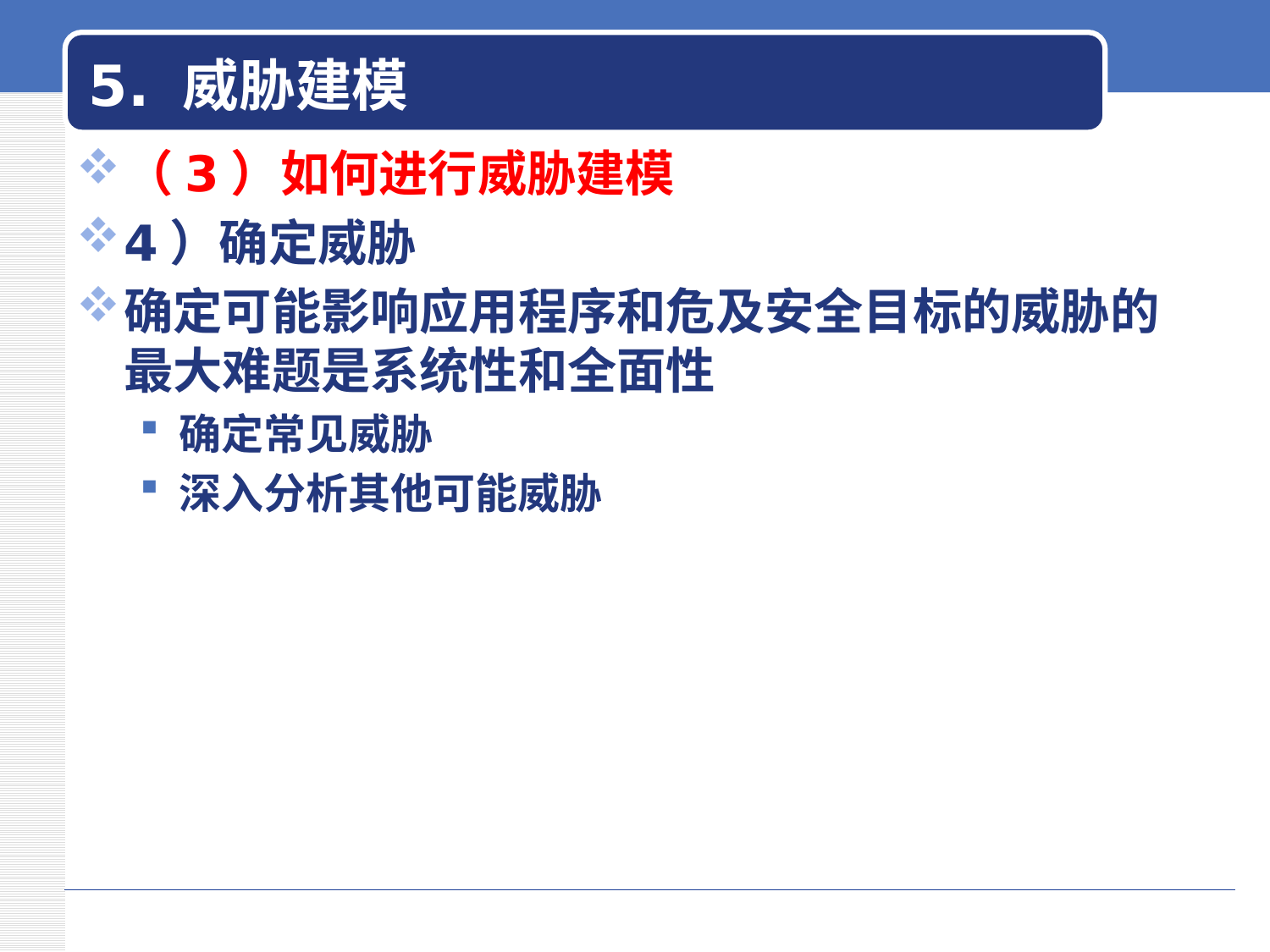

# 5. 威胁建模
（3）如何进行威胁建模
4）确定威胁
确定可能影响应用程序和危及安全目标的威胁的最大难题是系统性和全面性
确定常见威胁
深入分析其他可能威胁